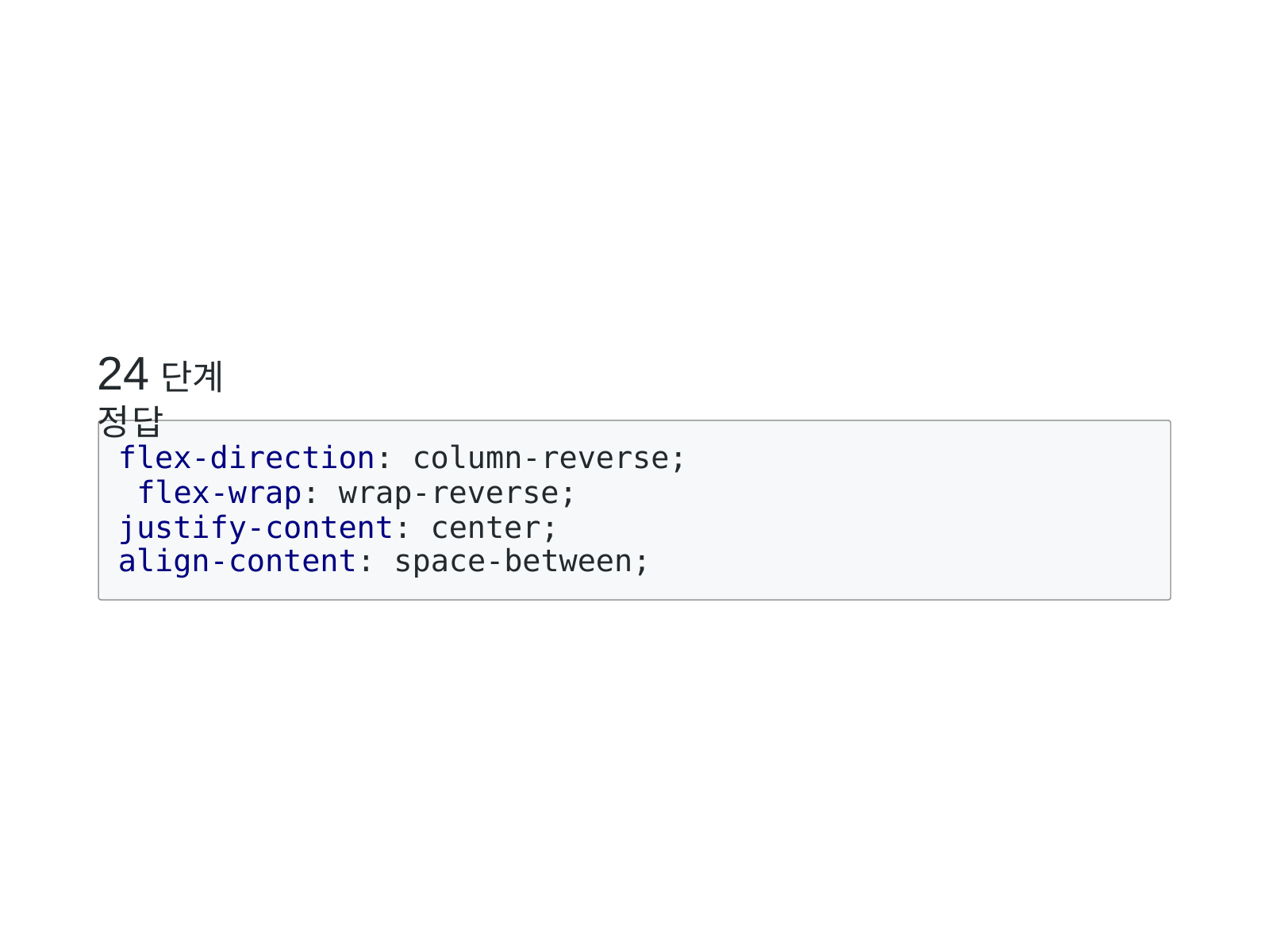

# 24단계 정답

flex-direction: column-reverse;  flex-wrap: wrap-reverse;  justify-content: center;
align-content: space-between;